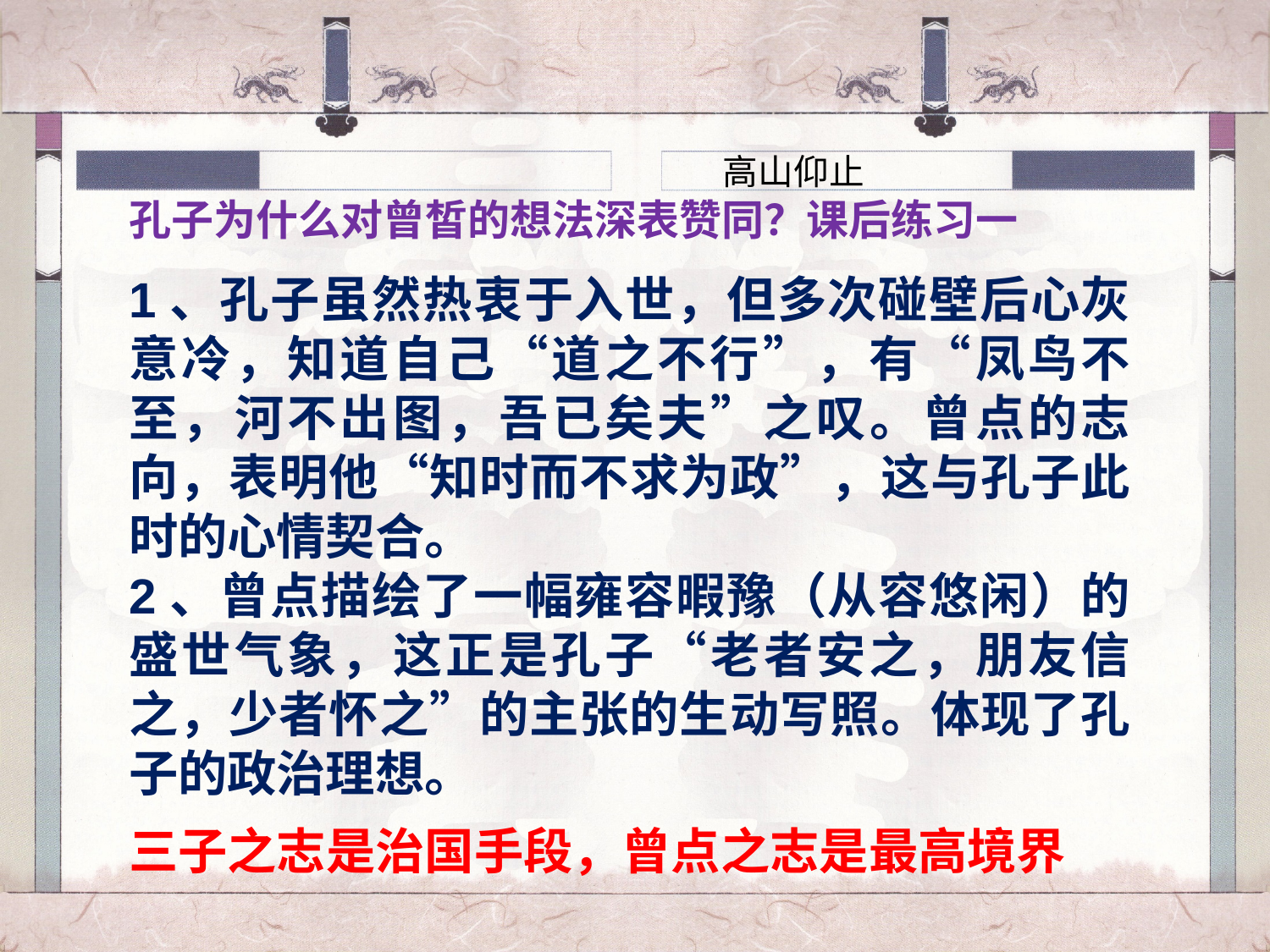

高山仰止
孔子为什么对曾皙的想法深表赞同？课后练习一
1、孔子虽然热衷于入世，但多次碰壁后心灰意冷，知道自己“道之不行”，有“凤鸟不至，河不出图，吾已矣夫”之叹。曾点的志向，表明他“知时而不求为政”，这与孔子此时的心情契合。
2、曾点描绘了一幅雍容暇豫（从容悠闲）的盛世气象，这正是孔子“老者安之，朋友信之，少者怀之”的主张的生动写照。体现了孔子的政治理想。
三子之志是治国手段，曾点之志是最高境界